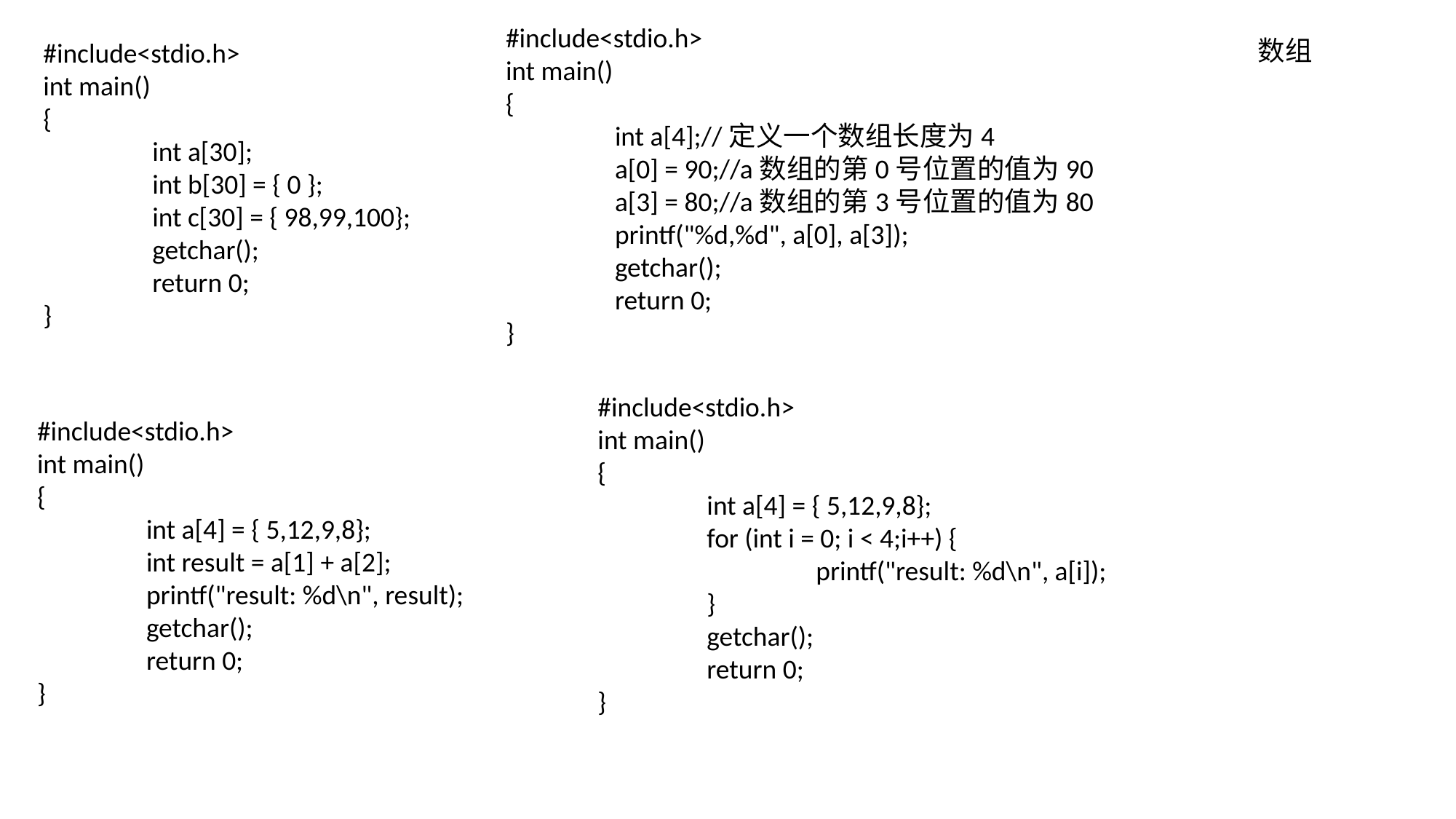

#include<stdio.h>
int main()
{
	int a[4];//定义一个数组长度为4
	a[0] = 90;//a数组的第0号位置的值为90
	a[3] = 80;//a数组的第3号位置的值为80
	printf("%d,%d", a[0], a[3]);
	getchar();
	return 0;
}
数组
#include<stdio.h>
int main()
{
	int a[30];
	int b[30] = { 0 };
	int c[30] = { 98,99,100};
	getchar();
	return 0;
}
#include<stdio.h>
int main()
{
	int a[4] = { 5,12,9,8};
	for (int i = 0; i < 4;i++) {
		printf("result: %d\n", a[i]);
	}
	getchar();
	return 0;
}
#include<stdio.h>
int main()
{
	int a[4] = { 5,12,9,8};
	int result = a[1] + a[2];
	printf("result: %d\n", result);
	getchar();
	return 0;
}